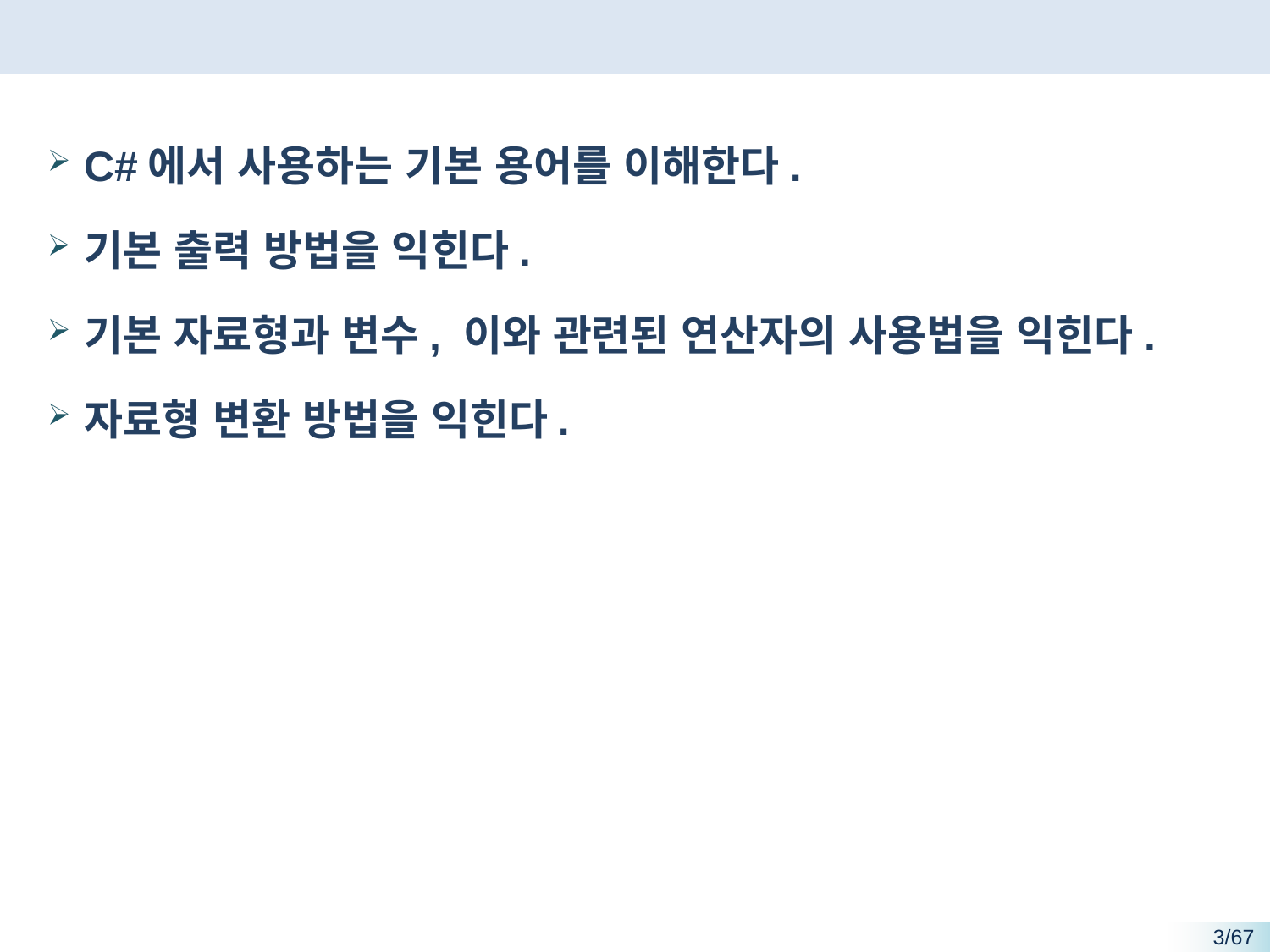

#
C#에서 사용하는 기본 용어를 이해한다.
기본 출력 방법을 익힌다.
기본 자료형과 변수, 이와 관련된 연산자의 사용법을 익힌다.
자료형 변환 방법을 익힌다.